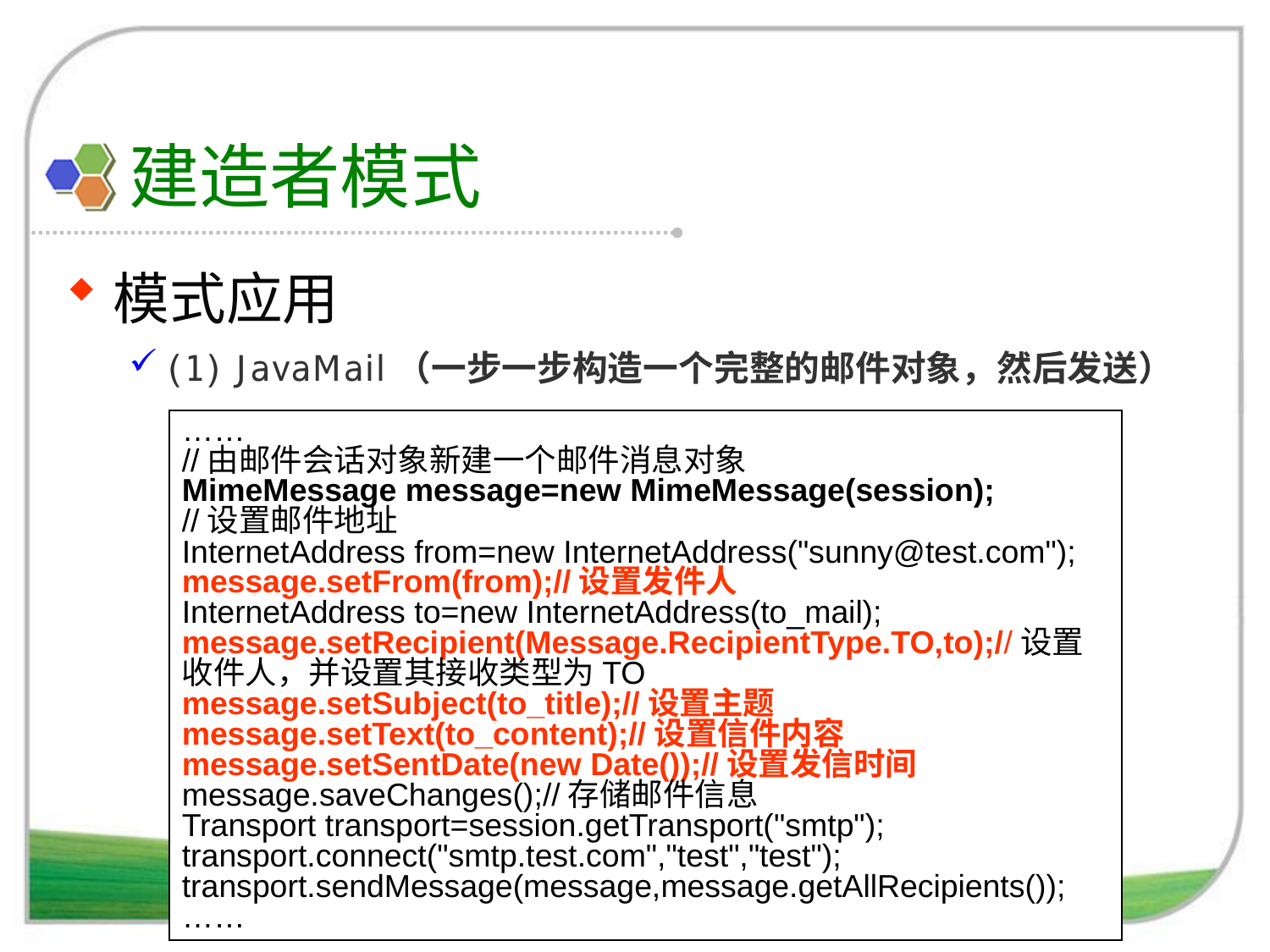

# 建造者模式
模式应用
(1) JavaMail（一步一步构造一个完整的邮件对象，然后发送）
……
//由邮件会话对象新建一个邮件消息对象
MimeMessage message=new MimeMessage(session);
//设置邮件地址
InternetAddress from=new InternetAddress("sunny@test.com");
message.setFrom(from);//设置发件人
InternetAddress to=new InternetAddress(to_mail);
message.setRecipient(Message.RecipientType.TO,to);//设置收件人，并设置其接收类型为TO
message.setSubject(to_title);//设置主题
message.setText(to_content);//设置信件内容
message.setSentDate(new Date());//设置发信时间
message.saveChanges();//存储邮件信息
Transport transport=session.getTransport("smtp");
transport.connect("smtp.test.com","test","test");
transport.sendMessage(message,message.getAllRecipients());
……